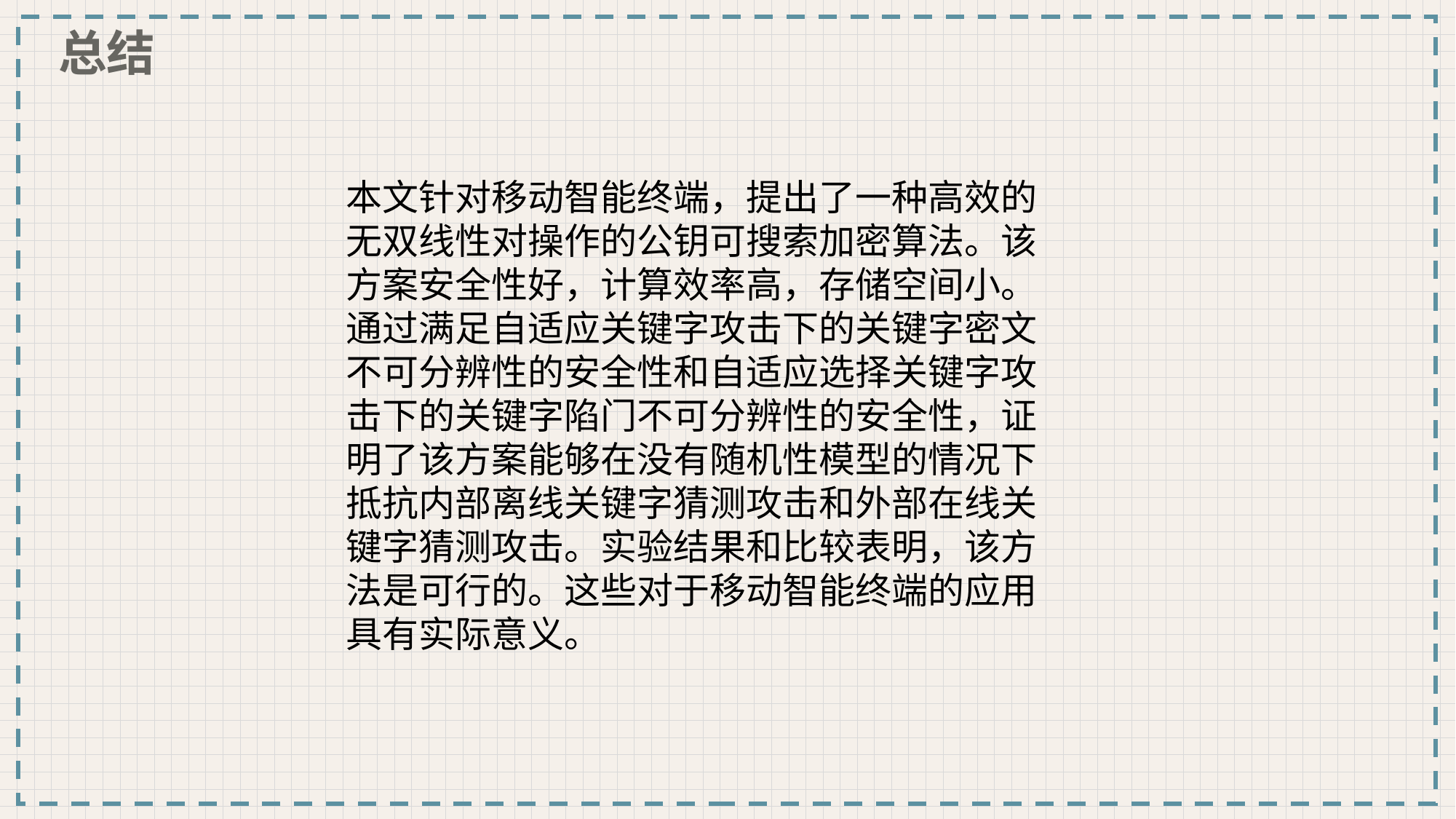

总结
本文针对移动智能终端，提出了一种高效的无双线性对操作的公钥可搜索加密算法。该方案安全性好，计算效率高，存储空间小。通过满足自适应关键字攻击下的关键字密文不可分辨性的安全性和自适应选择关键字攻击下的关键字陷门不可分辨性的安全性，证明了该方案能够在没有随机性模型的情况下抵抗内部离线关键字猜测攻击和外部在线关键字猜测攻击。实验结果和比较表明，该方法是可行的。这些对于移动智能终端的应用具有实际意义。